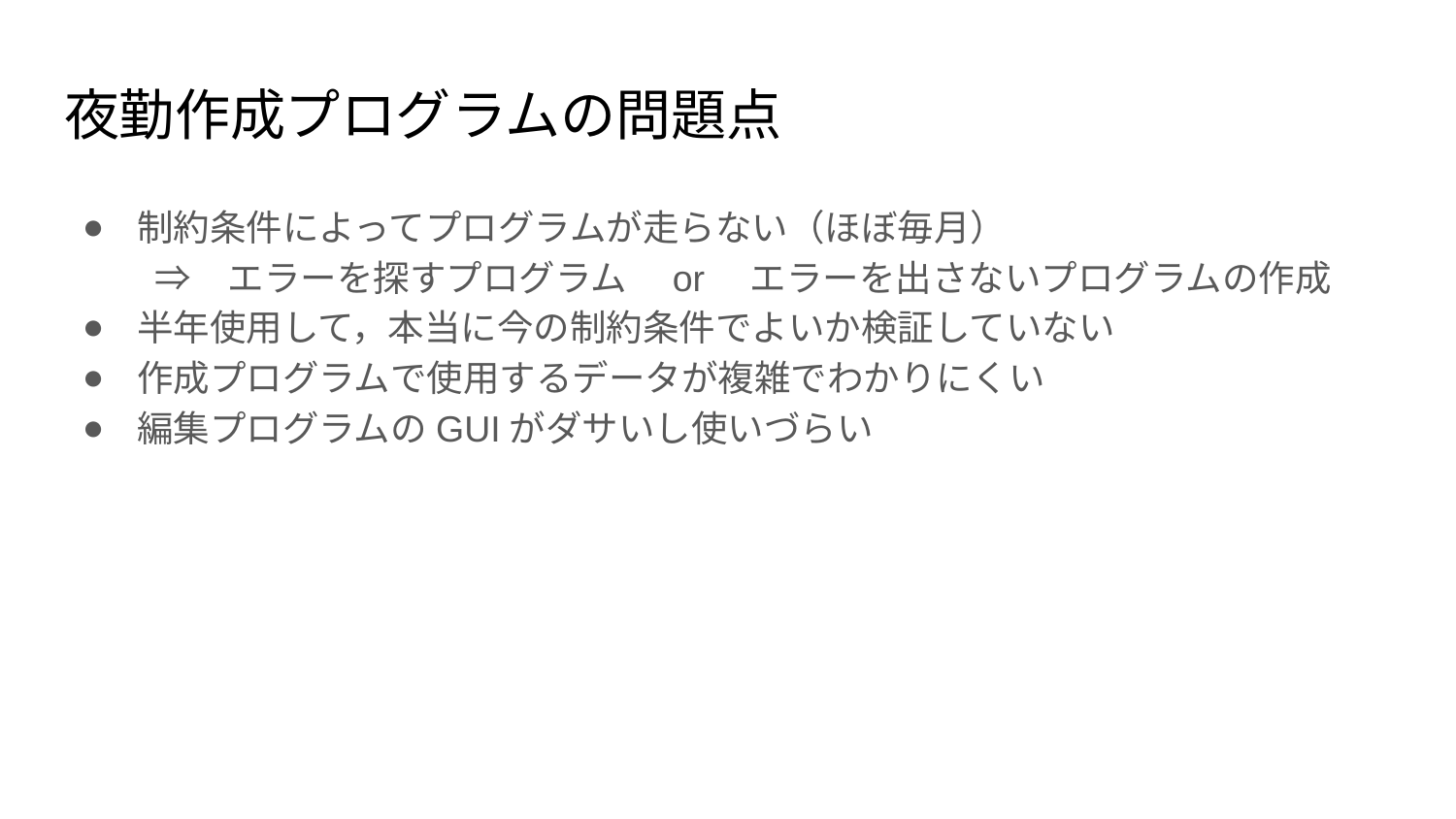

# 夜勤作成プログラムの問題点
制約条件によってプログラムが走らない（ほぼ毎月）
　　⇒　エラーを探すプログラム　or　エラーを出さないプログラムの作成
半年使用して，本当に今の制約条件でよいか検証していない
作成プログラムで使用するデータが複雑でわかりにくい
編集プログラムのGUIがダサいし使いづらい